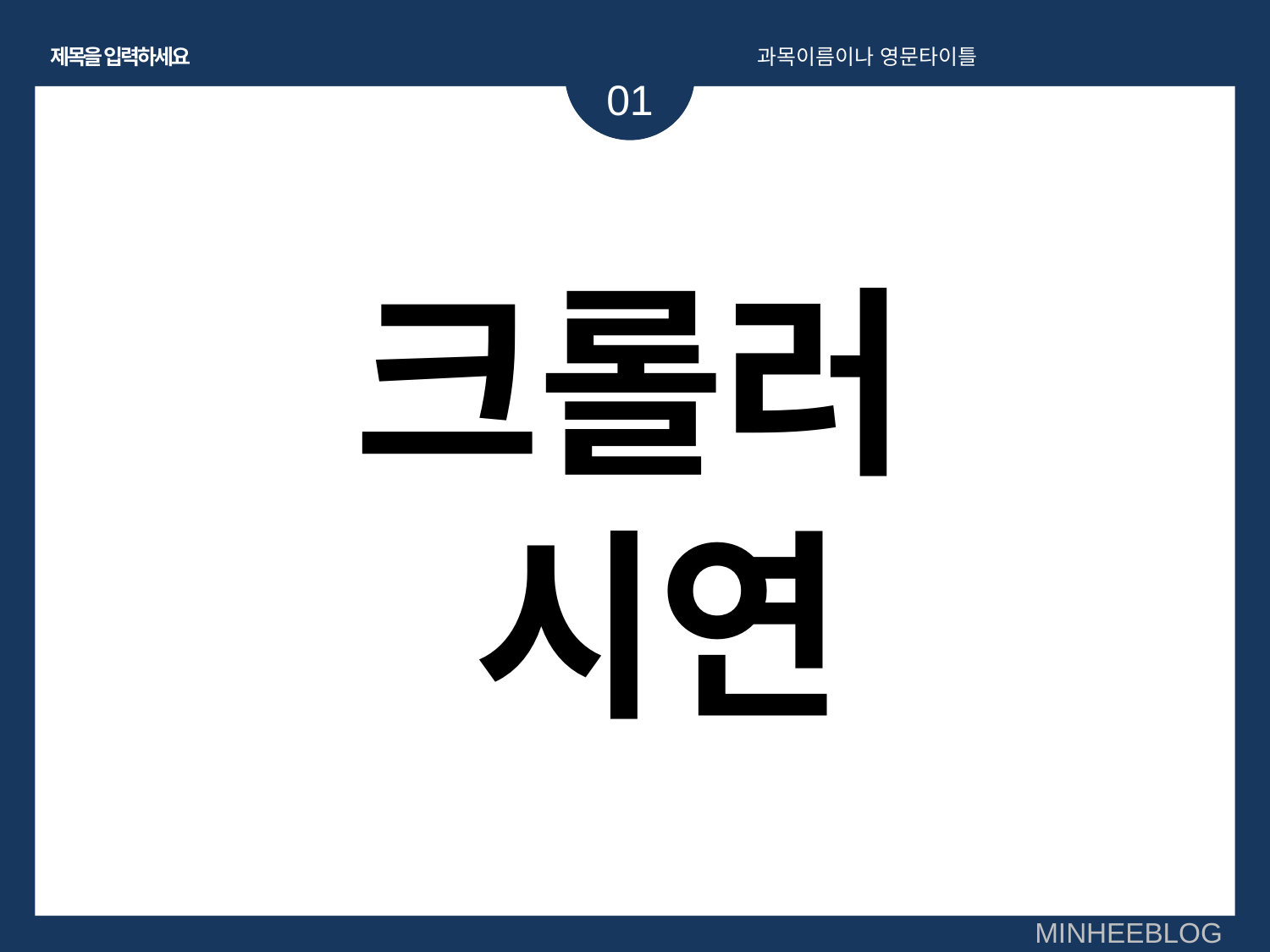

제목을 입력하세요
과목이름이나 영문타이틀
01

크롤러
시연
MINHEEBLOG